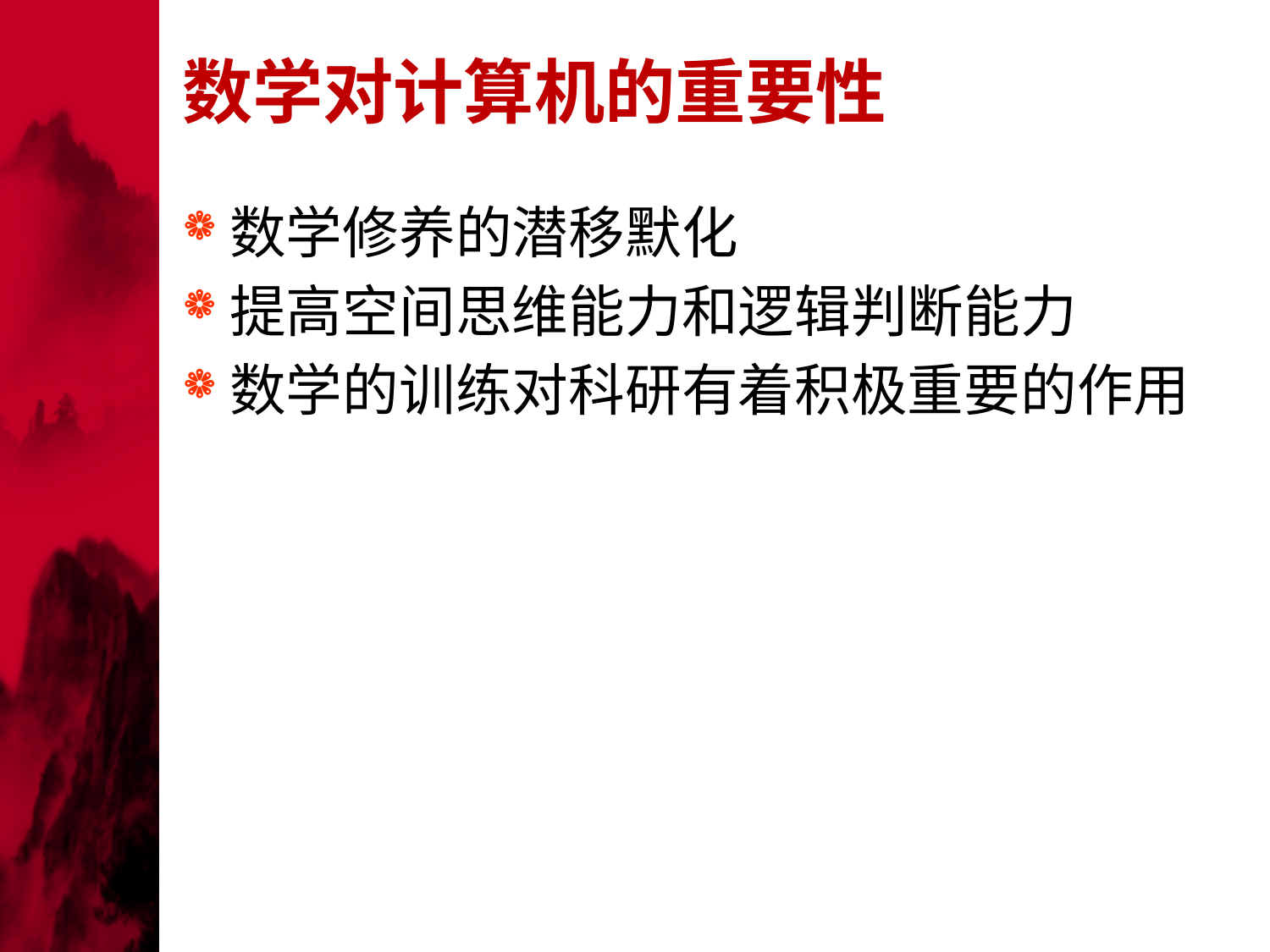

# 数学对计算机的重要性
数学修养的潜移默化
提高空间思维能力和逻辑判断能力
数学的训练对科研有着积极重要的作用